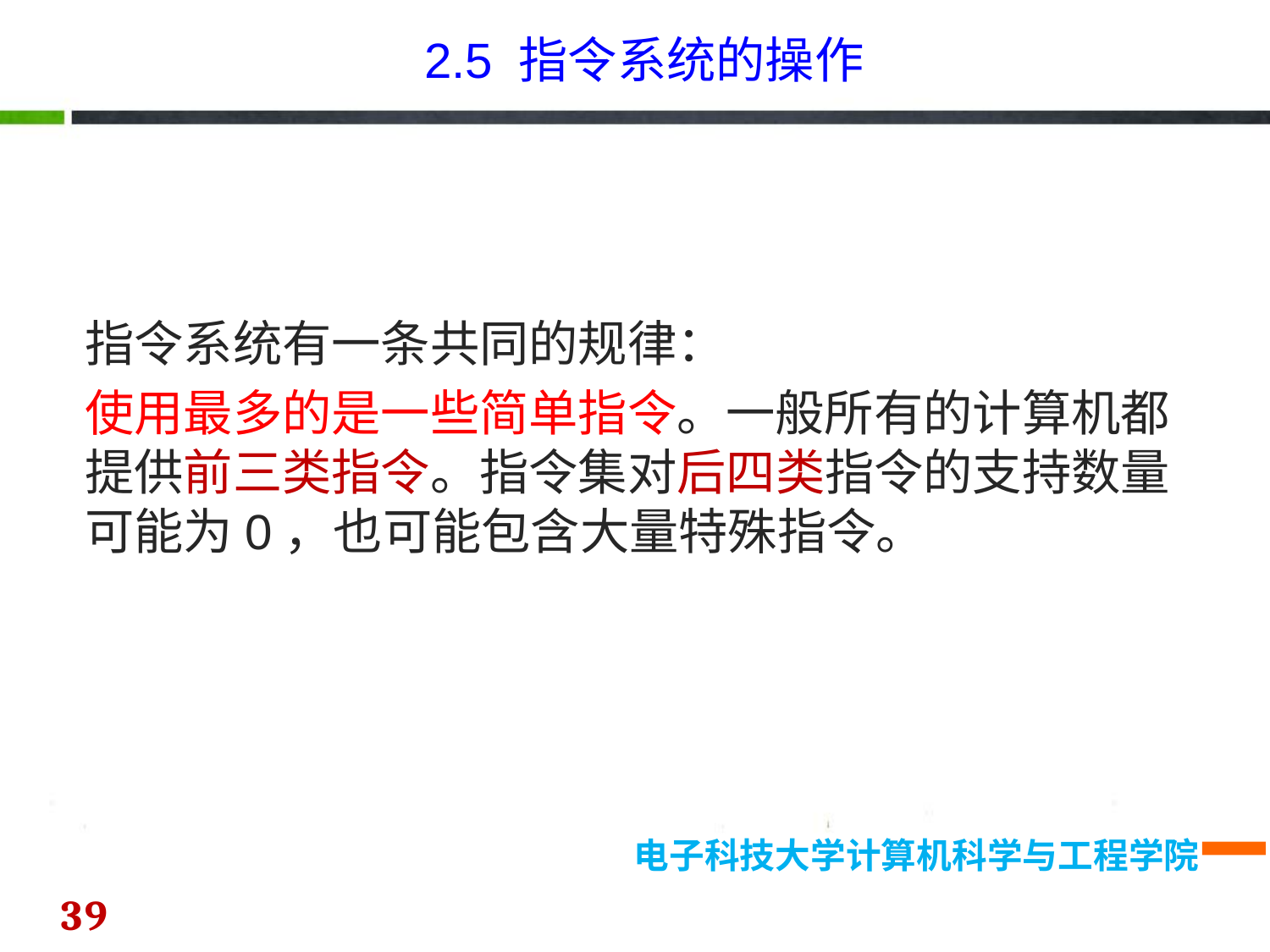

2.5 指令系统的操作
指令系统有一条共同的规律：
使用最多的是一些简单指令。一般所有的计算机都提供前三类指令。指令集对后四类指令的支持数量可能为0，也可能包含大量特殊指令。